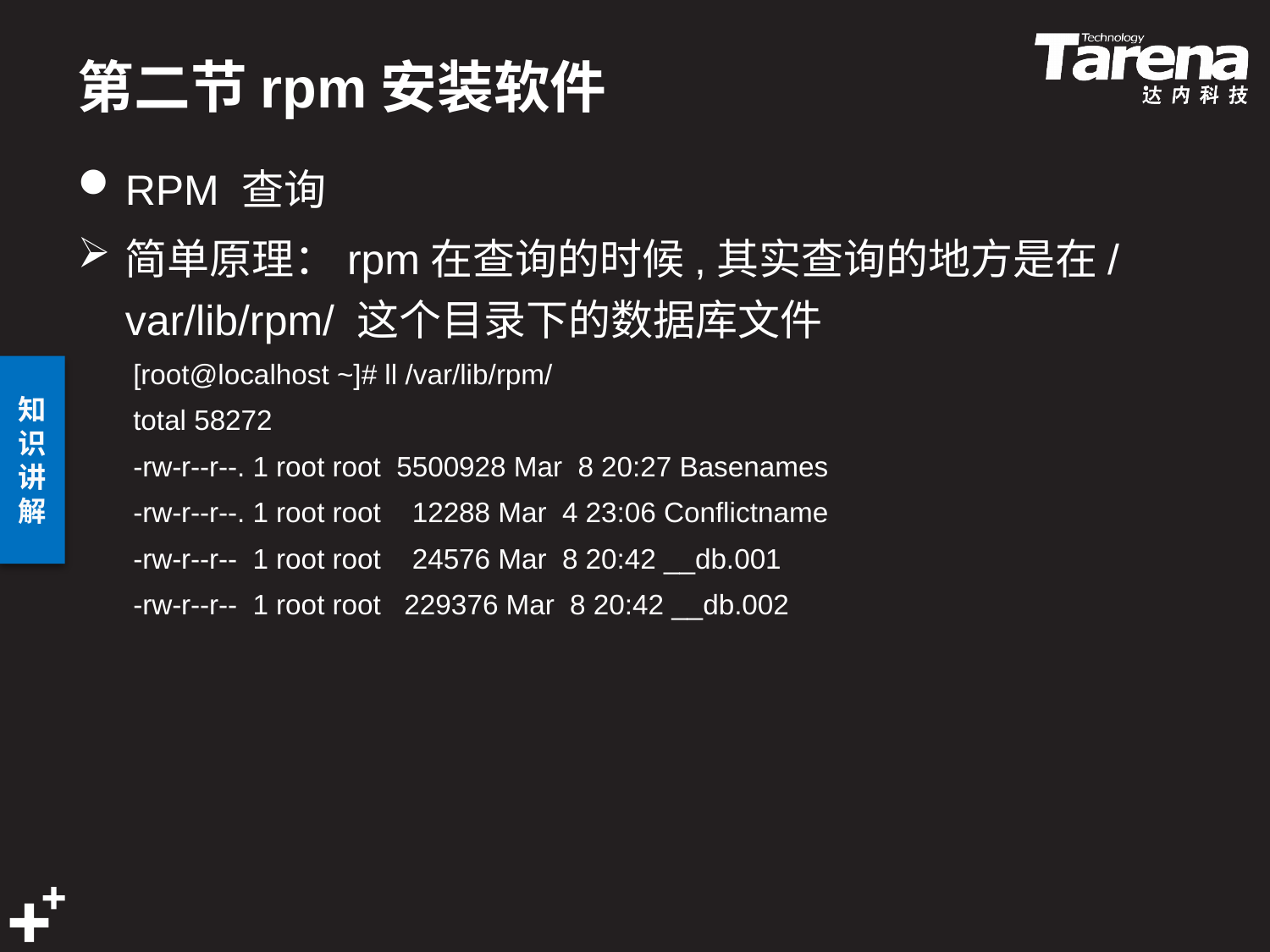

# 第二节rpm安装软件
RPM 查询
简单原理：rpm在查询的时候,其实查询的地方是在/var/lib/rpm/ 这个目录下的数据库文件
[root@localhost ~]# ll /var/lib/rpm/
total 58272
-rw-r--r--. 1 root root  5500928 Mar  8 20:27 Basenames
-rw-r--r--. 1 root root    12288 Mar  4 23:06 Conflictname
-rw-r--r--  1 root root    24576 Mar  8 20:42 __db.001
-rw-r--r--  1 root root   229376 Mar  8 20:42 __db.002